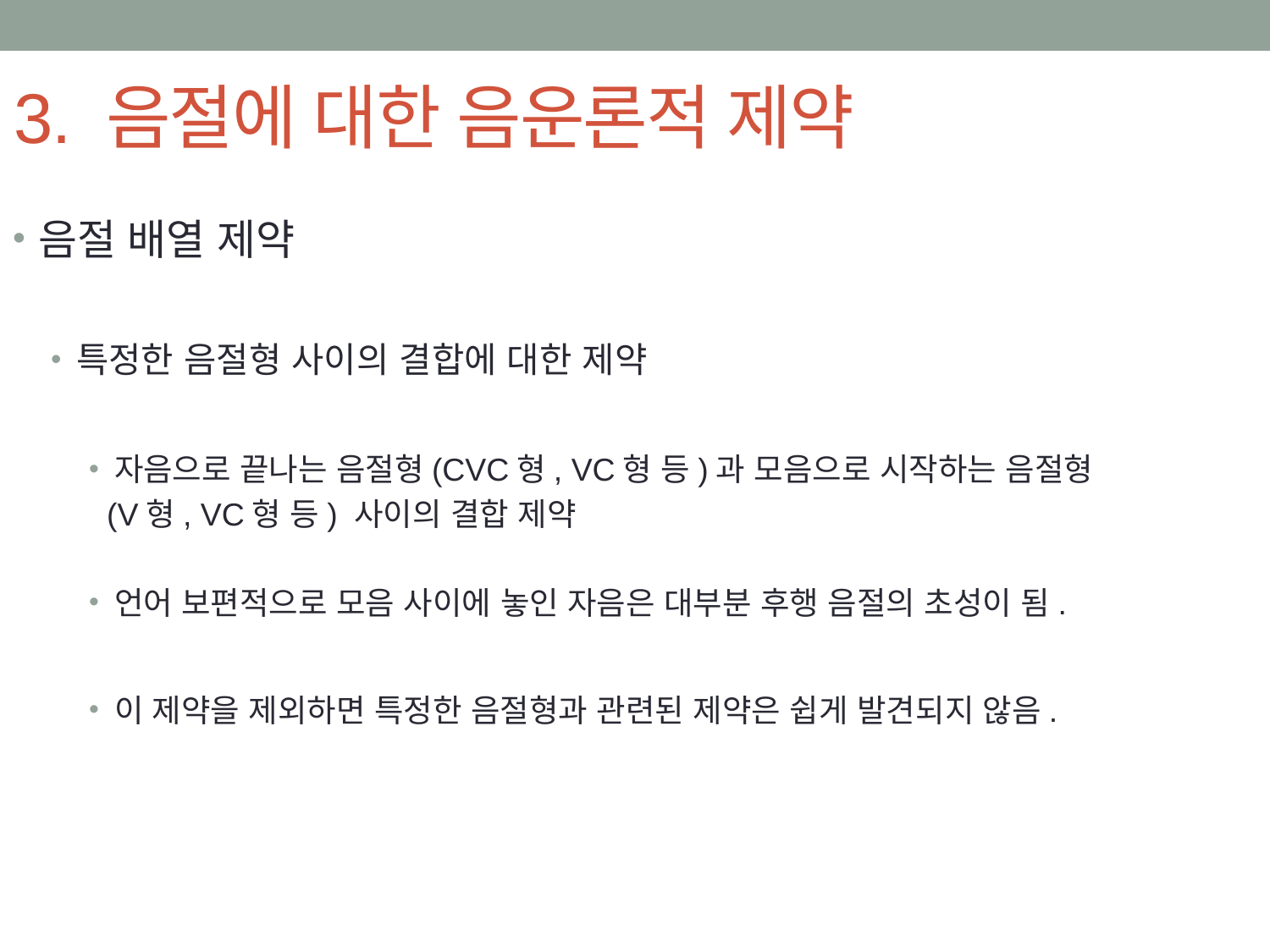

# 3. 음절에 대한 음운론적 제약
음절 배열 제약

특정한 음절형 사이의 결합에 대한 제약

자음으로 끝나는 음절형(CVC형, VC형 등)과 모음으로 시작하는 음절형
  (V형, VC형 등) 사이의 결합 제약

언어 보편적으로 모음 사이에 놓인 자음은 대부분 후행 음절의 초성이 됨.

이 제약을 제외하면 특정한 음절형과 관련된 제약은 쉽게 발견되지 않음.